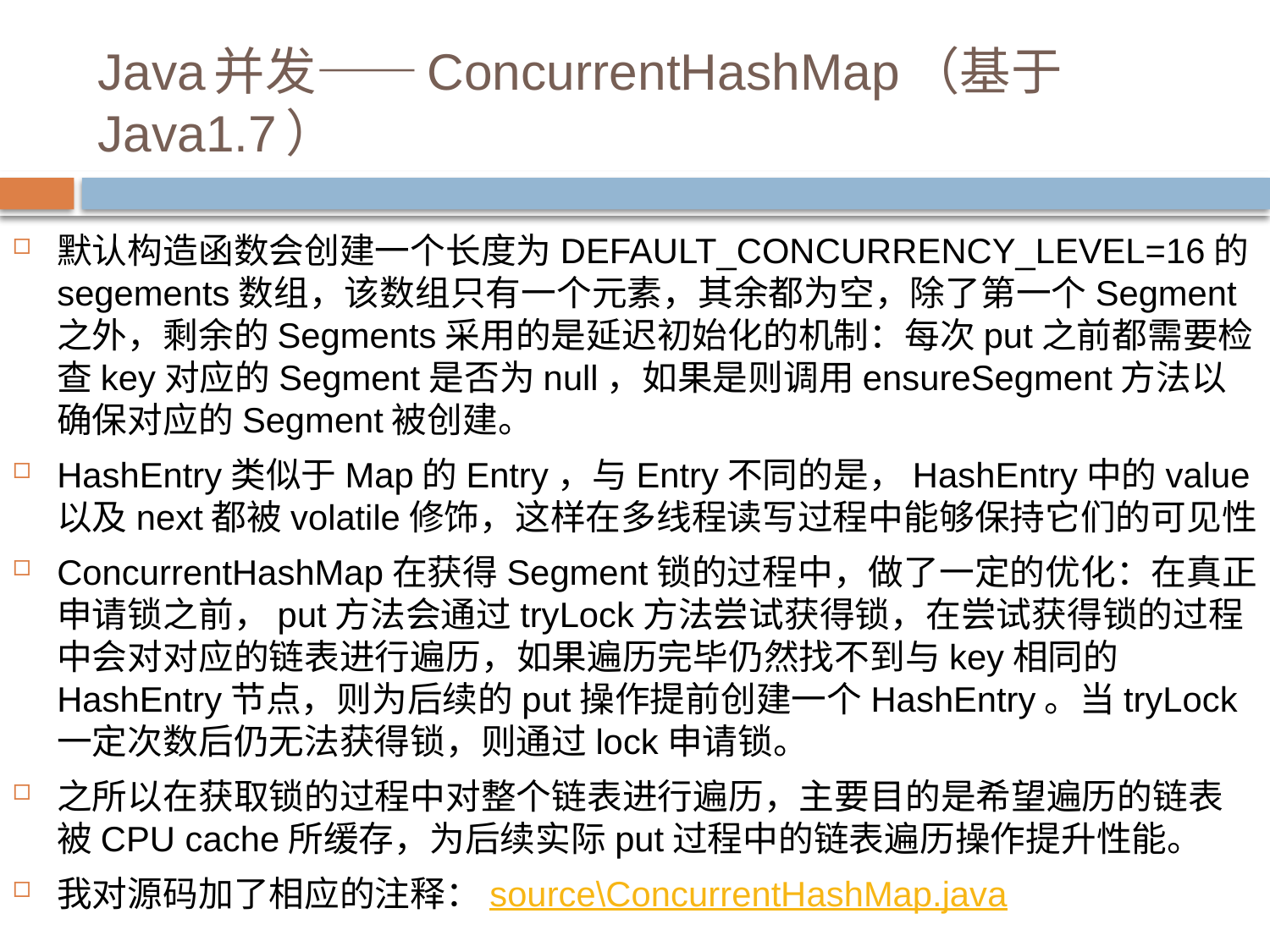

# Java并发——ConcurrentHashMap（基于Java1.7）
默认构造函数会创建一个长度为DEFAULT_CONCURRENCY_LEVEL=16的segements数组，该数组只有一个元素，其余都为空，除了第一个Segment之外，剩余的Segments采用的是延迟初始化的机制：每次put之前都需要检查key对应的Segment是否为null，如果是则调用ensureSegment方法以确保对应的Segment被创建。
HashEntry类似于Map的Entry，与Entry不同的是，HashEntry中的value以及next都被volatile修饰，这样在多线程读写过程中能够保持它们的可见性
ConcurrentHashMap在获得Segment锁的过程中，做了一定的优化：在真正申请锁之前，put方法会通过tryLock方法尝试获得锁，在尝试获得锁的过程中会对对应的链表进行遍历，如果遍历完毕仍然找不到与key相同的HashEntry节点，则为后续的put操作提前创建一个HashEntry。当tryLock一定次数后仍无法获得锁，则通过lock申请锁。
之所以在获取锁的过程中对整个链表进行遍历，主要目的是希望遍历的链表被CPU cache所缓存，为后续实际put过程中的链表遍历操作提升性能。
我对源码加了相应的注释：source\ConcurrentHashMap.java